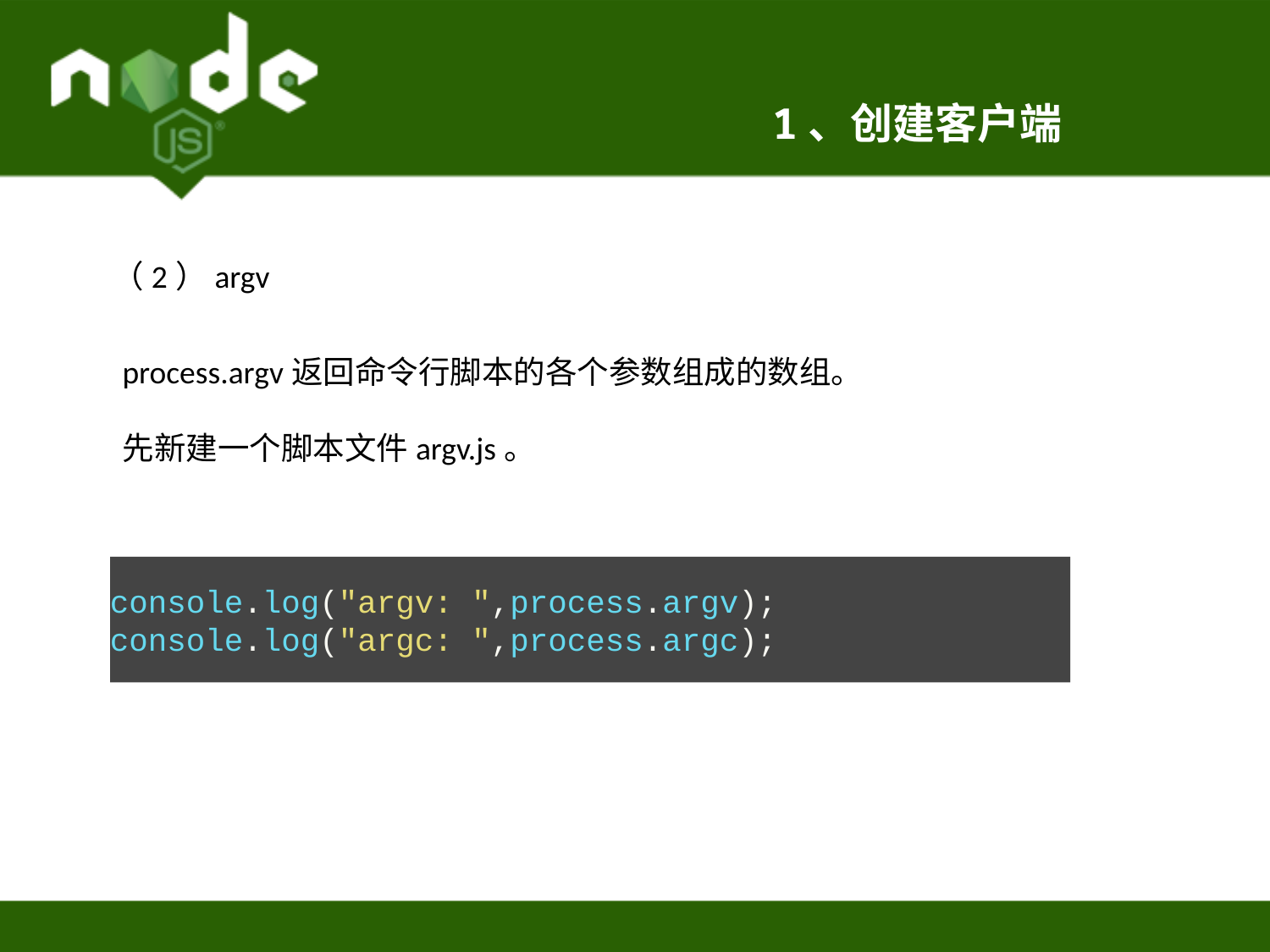

1、创建客户端
（2）argv
process.argv返回命令行脚本的各个参数组成的数组。

先新建一个脚本文件argv.js。
console.log("argv: ",process.argv);
console.log("argc: ",process.argc);